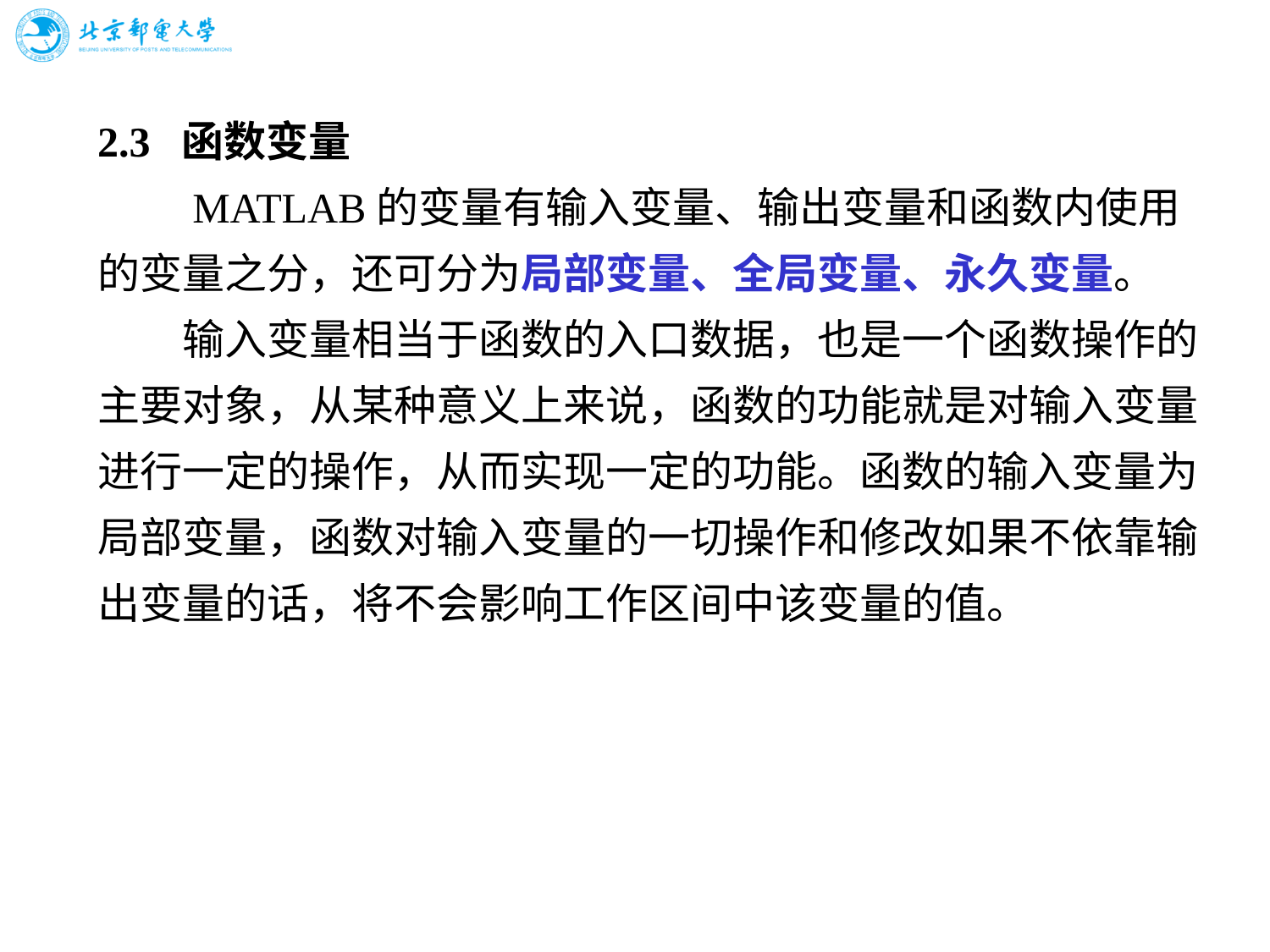

# 2.3  函数变量 　　MATLAB的变量有输入变量、输出变量和函数内使用的变量之分，还可分为局部变量、全局变量、永久变量。 　　输入变量相当于函数的入口数据，也是一个函数操作的主要对象，从某种意义上来说，函数的功能就是对输入变量进行一定的操作，从而实现一定的功能。函数的输入变量为局部变量，函数对输入变量的一切操作和修改如果不依靠输出变量的话，将不会影响工作区间中该变量的值。